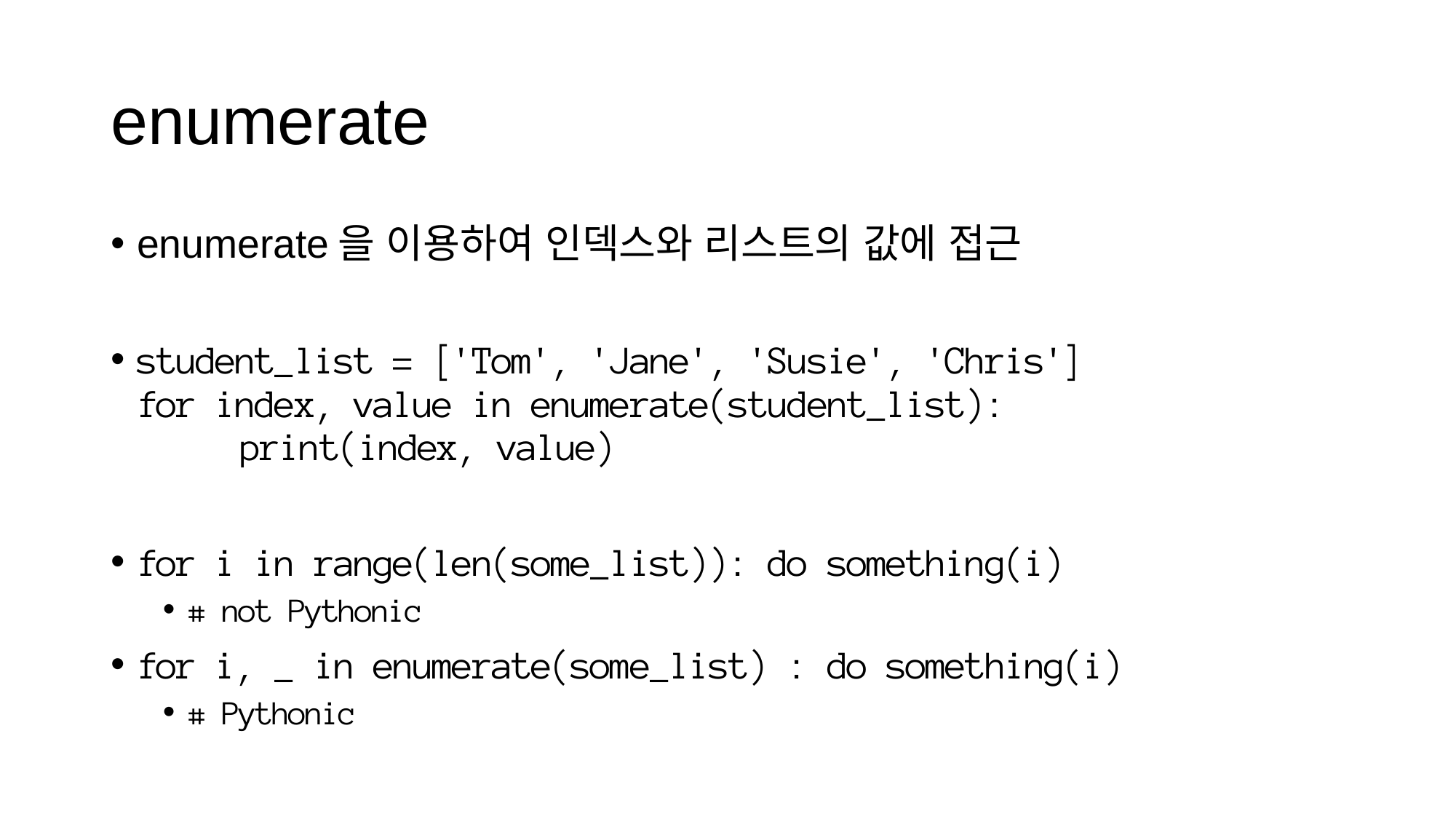

# enumerate
enumerate을 이용하여 인덱스와 리스트의 값에 접근

student_list = ['Tom', 'Jane', 'Susie', 'Chris']
for index, value in enumerate(student_list):
	print(index, value)

for i in range(len(some_list)): do something(i)
# not Pythonic
for i, _ in enumerate(some_list) : do something(i)
# Pythonic